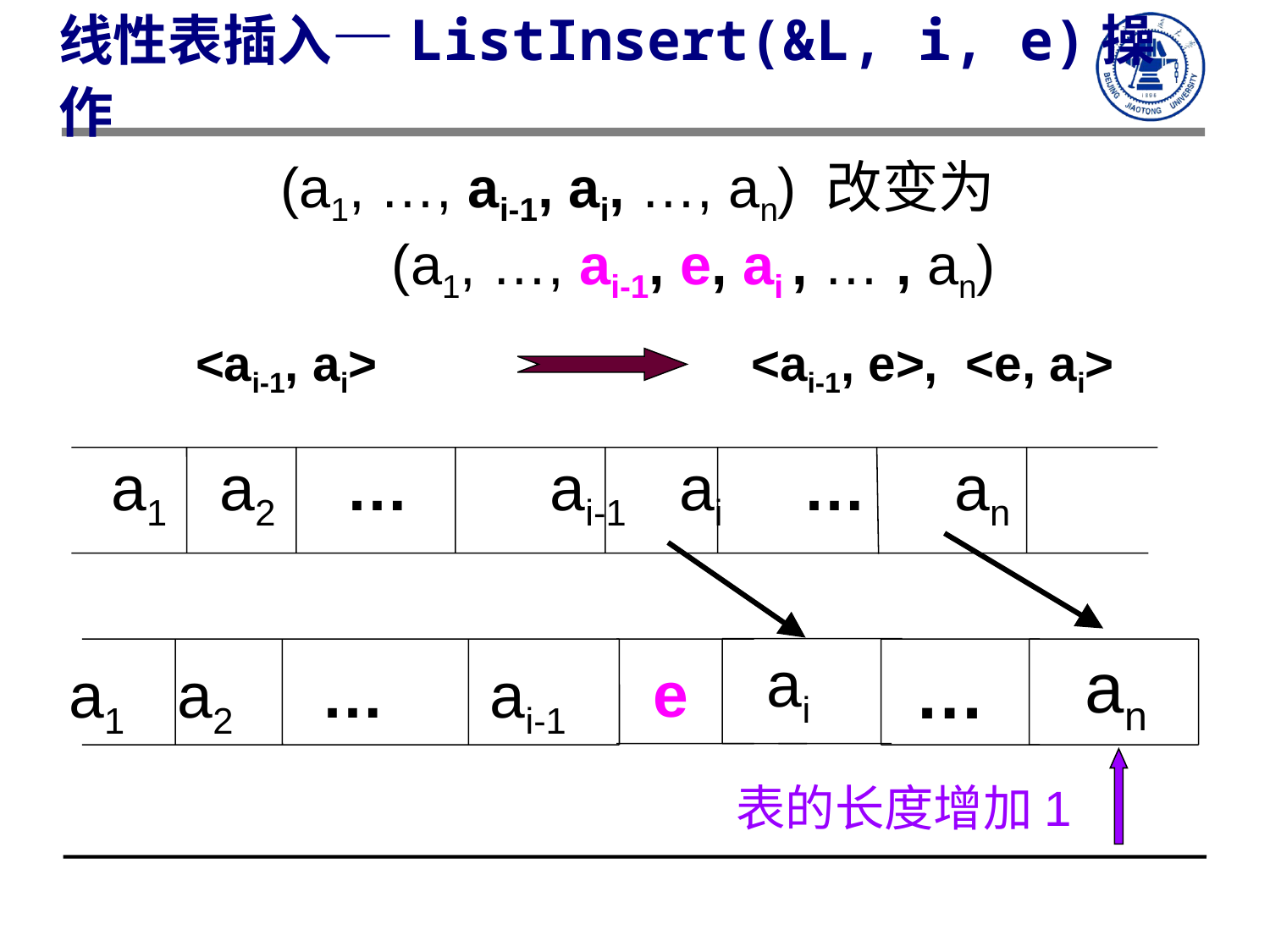

线性表插入—ListInsert(&L, i, e)操作
 (a1, …, ai-1, ai, …, an) 改变为
                     (a1, …, ai-1, e, ai , … , an)
<ai-1, ai>
<ai-1, e>,  <e, ai>

a1   a2    …        ai-1   ai     …     an

an

ai

a1   a2     …      ai-1

 e

…

表的长度增加1